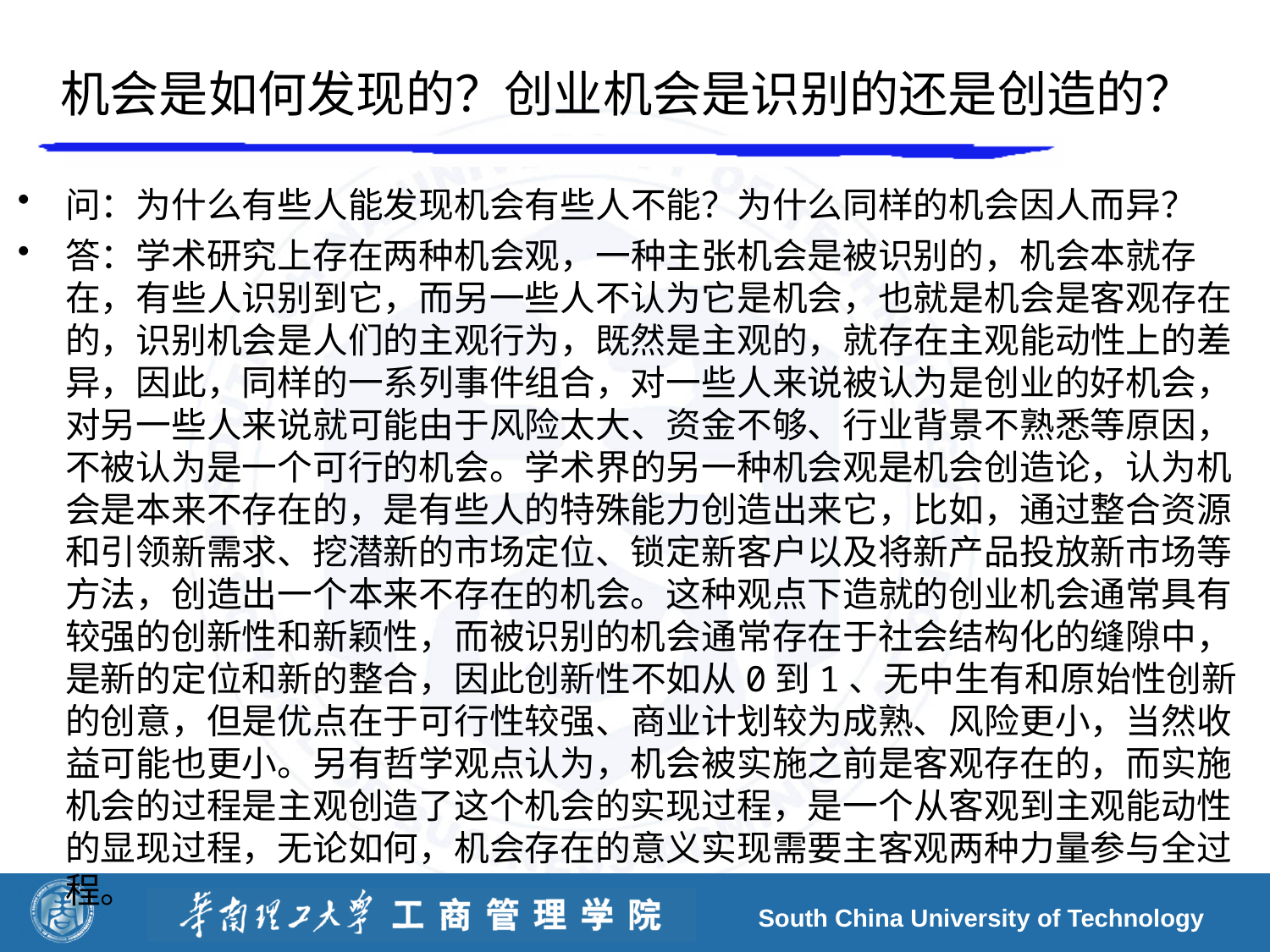

# 机会是如何发现的？创业机会是识别的还是创造的？
问：为什么有些人能发现机会有些人不能？为什么同样的机会因人而异？
答：学术研究上存在两种机会观，一种主张机会是被识别的，机会本就存在，有些人识别到它，而另一些人不认为它是机会，也就是机会是客观存在的，识别机会是人们的主观行为，既然是主观的，就存在主观能动性上的差异，因此，同样的一系列事件组合，对一些人来说被认为是创业的好机会，对另一些人来说就可能由于风险太大、资金不够、行业背景不熟悉等原因，不被认为是一个可行的机会。学术界的另一种机会观是机会创造论，认为机会是本来不存在的，是有些人的特殊能力创造出来它，比如，通过整合资源和引领新需求、挖潜新的市场定位、锁定新客户以及将新产品投放新市场等方法，创造出一个本来不存在的机会。这种观点下造就的创业机会通常具有较强的创新性和新颖性，而被识别的机会通常存在于社会结构化的缝隙中，是新的定位和新的整合，因此创新性不如从0到1、无中生有和原始性创新的创意，但是优点在于可行性较强、商业计划较为成熟、风险更小，当然收益可能也更小。另有哲学观点认为，机会被实施之前是客观存在的，而实施机会的过程是主观创造了这个机会的实现过程，是一个从客观到主观能动性的显现过程，无论如何，机会存在的意义实现需要主客观两种力量参与全过程。
South China University of Technology